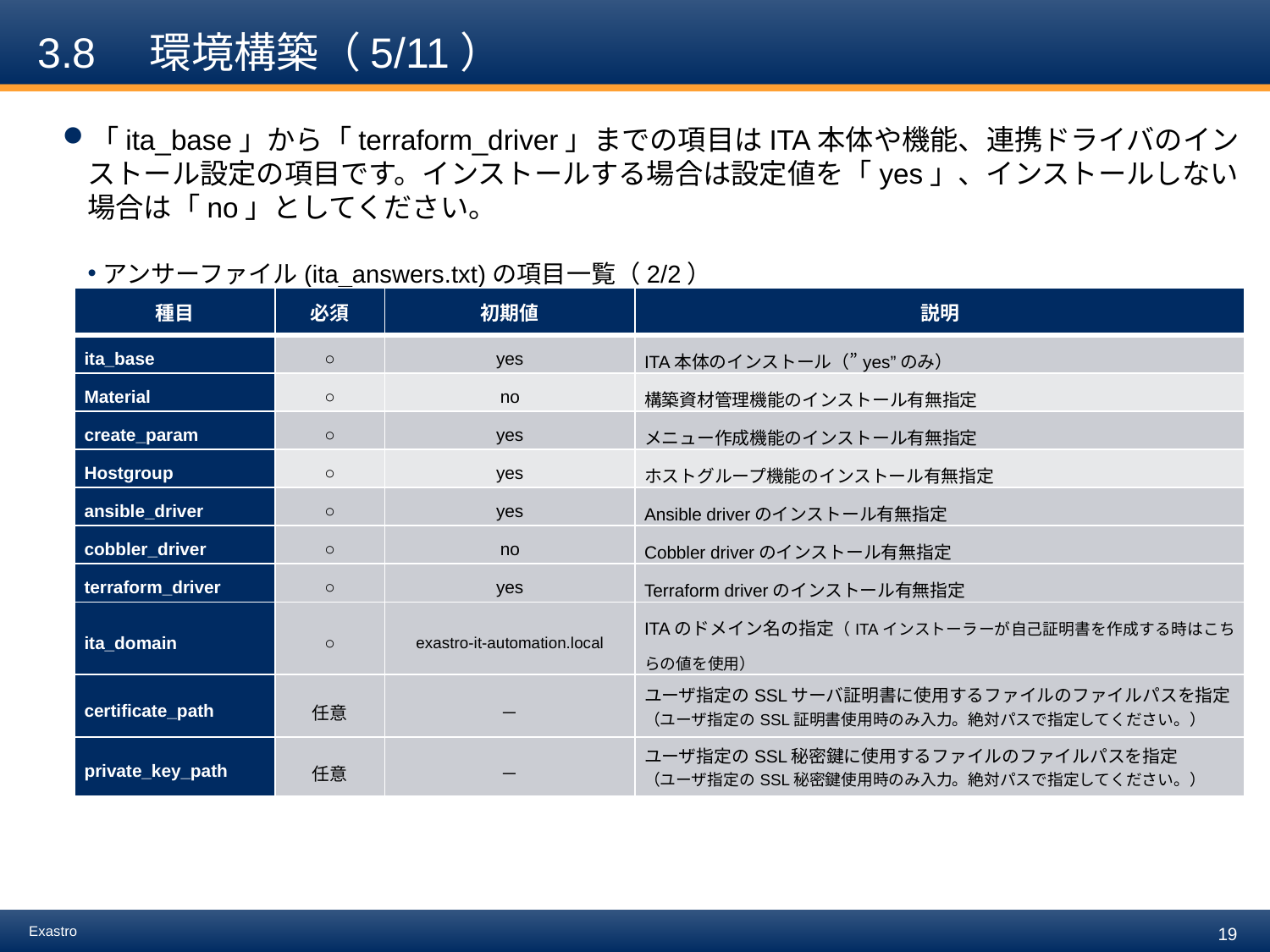

# 3.8　環境構築（5/11）
「ita_base」から「terraform_driver」までの項目はITA本体や機能、連携ドライバのインストール設定の項目です。インストールする場合は設定値を「yes」、インストールしない場合は「no」としてください。

アンサーファイル(ita_answers.txt)の項目一覧（2/2）

| 種目 | 必須 | 初期値 | 説明 |
| --- | --- | --- | --- |
| ita\_base | ○ | yes | ITA本体のインストール（”yes”のみ） |
| Material | ○ | no | 構築資材管理機能のインストール有無指定 |
| create\_param | ○ | yes | メニュー作成機能のインストール有無指定 |
| Hostgroup | ○ | yes | ホストグループ機能のインストール有無指定 |
| ansible\_driver | ○ | yes | Ansible driverのインストール有無指定 |
| cobbler\_driver | ○ | no | Cobbler driverのインストール有無指定 |
| terraform\_driver | ○ | yes | Terraform driverのインストール有無指定 |
| ita\_domain | ○ | exastro-it-automation.local | ITAのドメイン名の指定（ITAインストーラーが自己証明書を作成する時はこちらの値を使用） |
| certificate\_path | 任意 | － | ユーザ指定のSSLサーバ証明書に使用するファイルのファイルパスを指定 （ユーザ指定のSSL証明書使用時のみ入力。絶対パスで指定してください。） |
| private\_key\_path | 任意 | － | ユーザ指定のSSL秘密鍵に使用するファイルのファイルパスを指定 （ユーザ指定のSSL秘密鍵使用時のみ入力。絶対パスで指定してください。） |